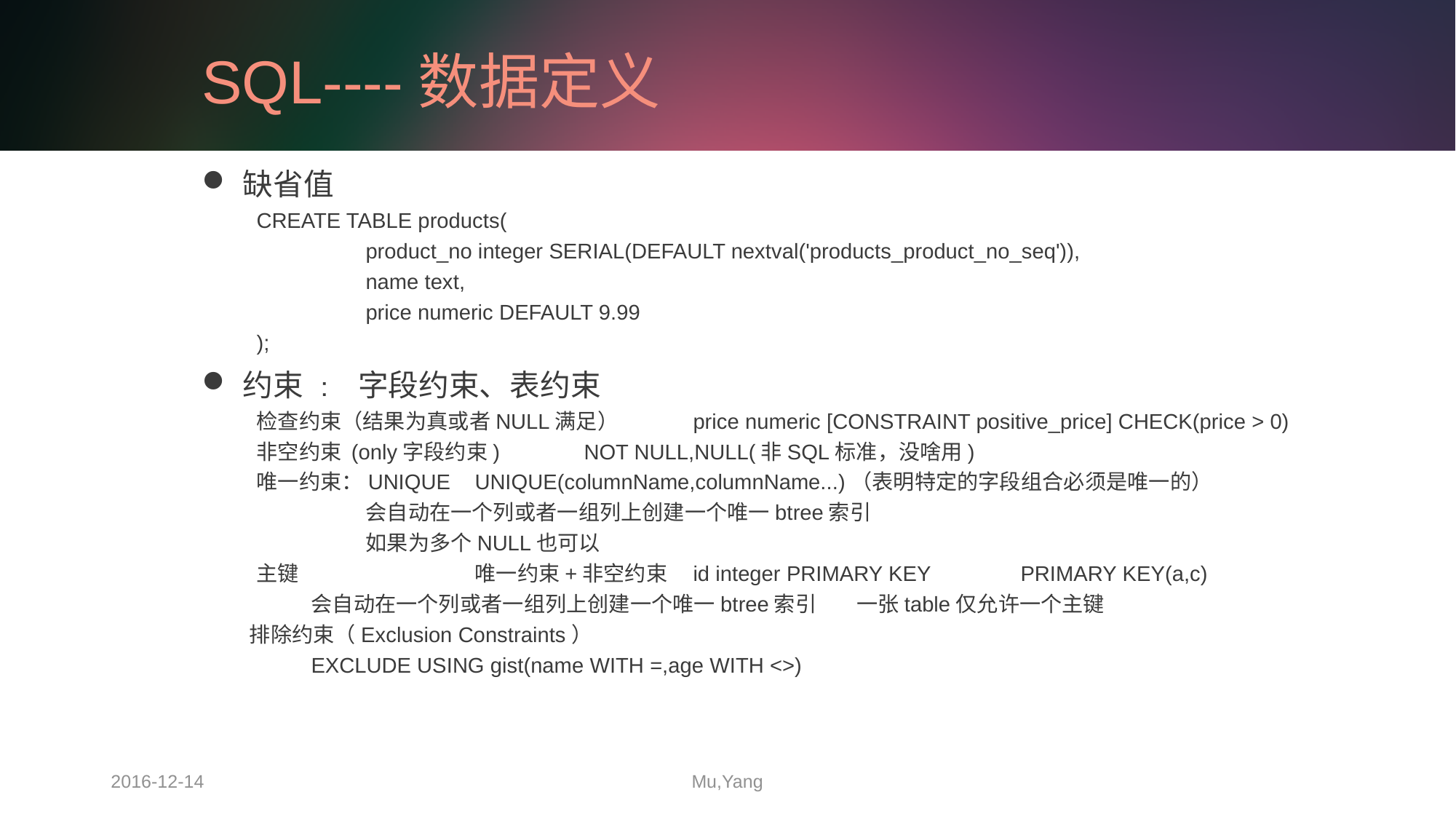

# SQL----数据定义
缺省值
CREATE TABLE products(
	product_no integer SERIAL(DEFAULT nextval('products_product_no_seq')),
	name text,
	price numeric DEFAULT 9.99
);
约束 : 字段约束、表约束
检查约束（结果为真或者NULL满足）	price numeric [CONSTRAINT positive_price] CHECK(price > 0)
非空约束 (only字段约束)	NOT NULL,NULL(非SQL标准，没啥用)
唯一约束：UNIQUE	UNIQUE(columnName,columnName...)（表明特定的字段组合必须是唯一的）
	会自动在一个列或者一组列上创建一个唯一btree索引
	如果为多个NULL也可以
主键		唯一约束+非空约束	id integer PRIMARY KEY 	PRIMARY KEY(a,c)
	会自动在一个列或者一组列上创建一个唯一btree索引	一张table仅允许一个主键
         排除约束（Exclusion Constraints）
	EXCLUDE USING gist(name WITH =,age WITH <>)

2016-12-14
Mu,Yang
56